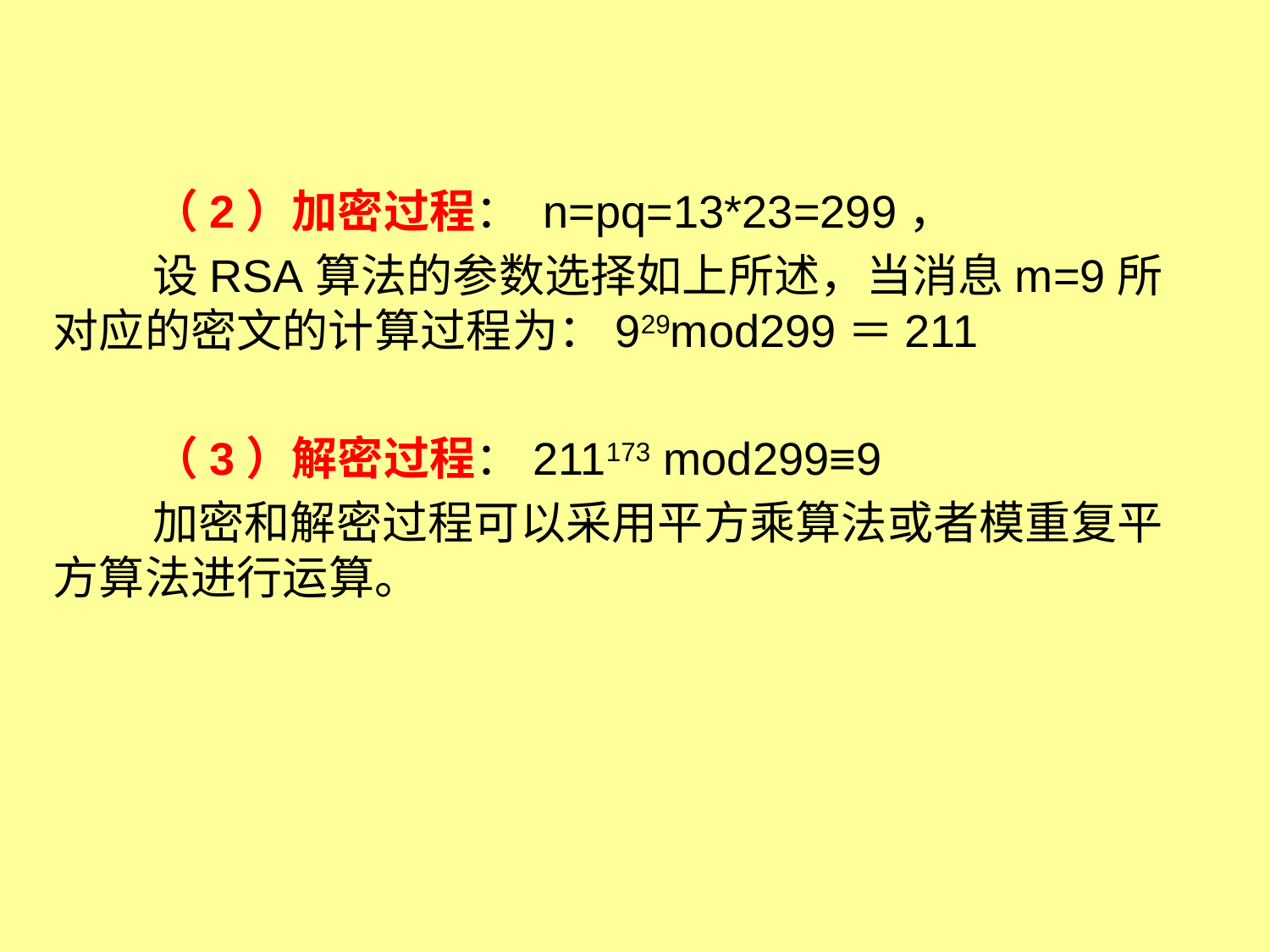

#
（2）加密过程： n=pq=13*23=299，
设RSA算法的参数选择如上所述，当消息m=9所对应的密文的计算过程为：929mod299＝211

（3）解密过程：211173 mod299≡9
加密和解密过程可以采用平方乘算法或者模重复平方算法进行运算。